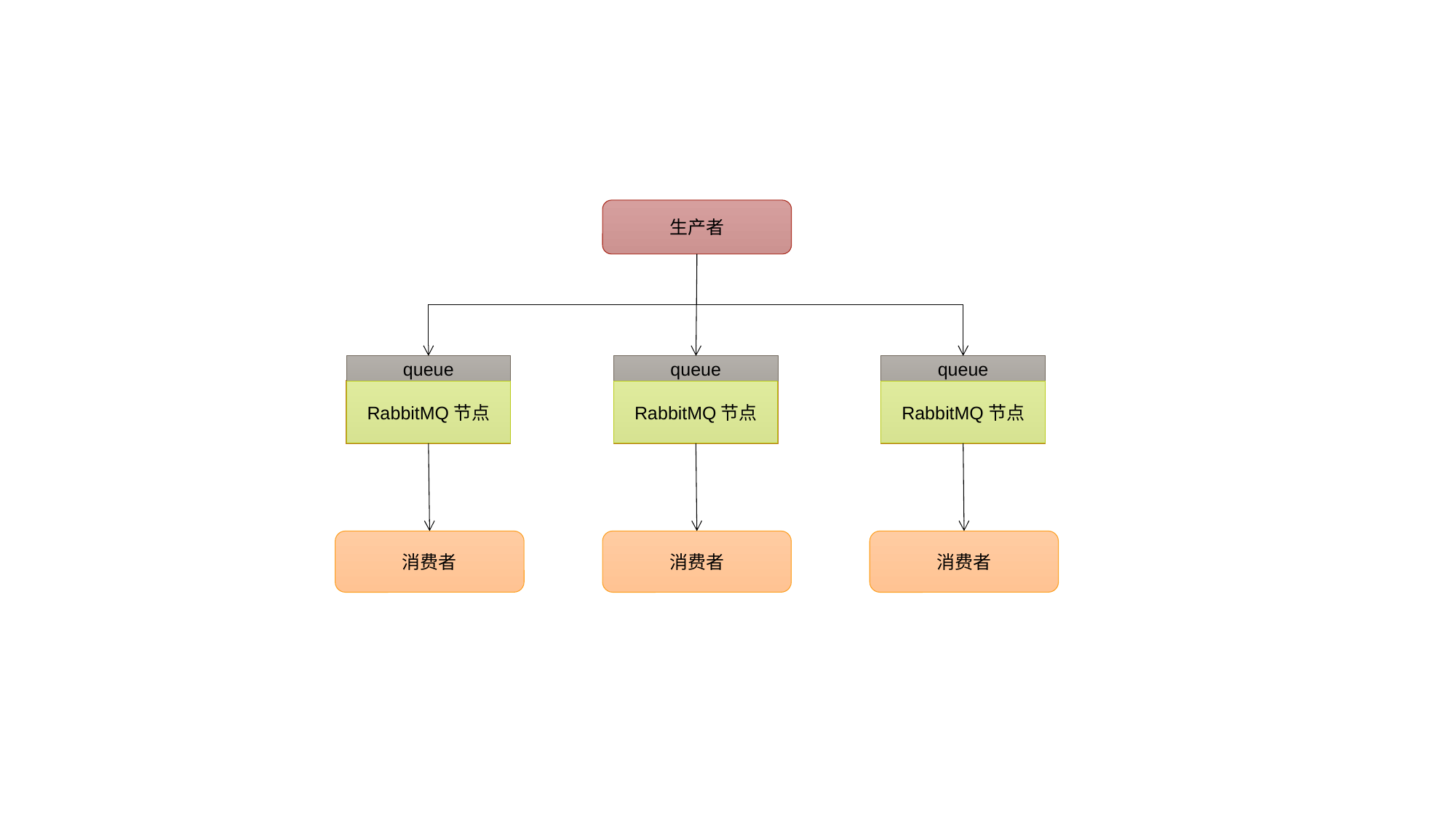

RabbitMQ高可用：镜像集群模式
生产者
queue
queue
queue
RabbitMQ节点
RabbitMQ节点
RabbitMQ节点
RabbitMQ节点
RabbitMQ节点
RabbitMQ节点
消费者
消费者
消费者